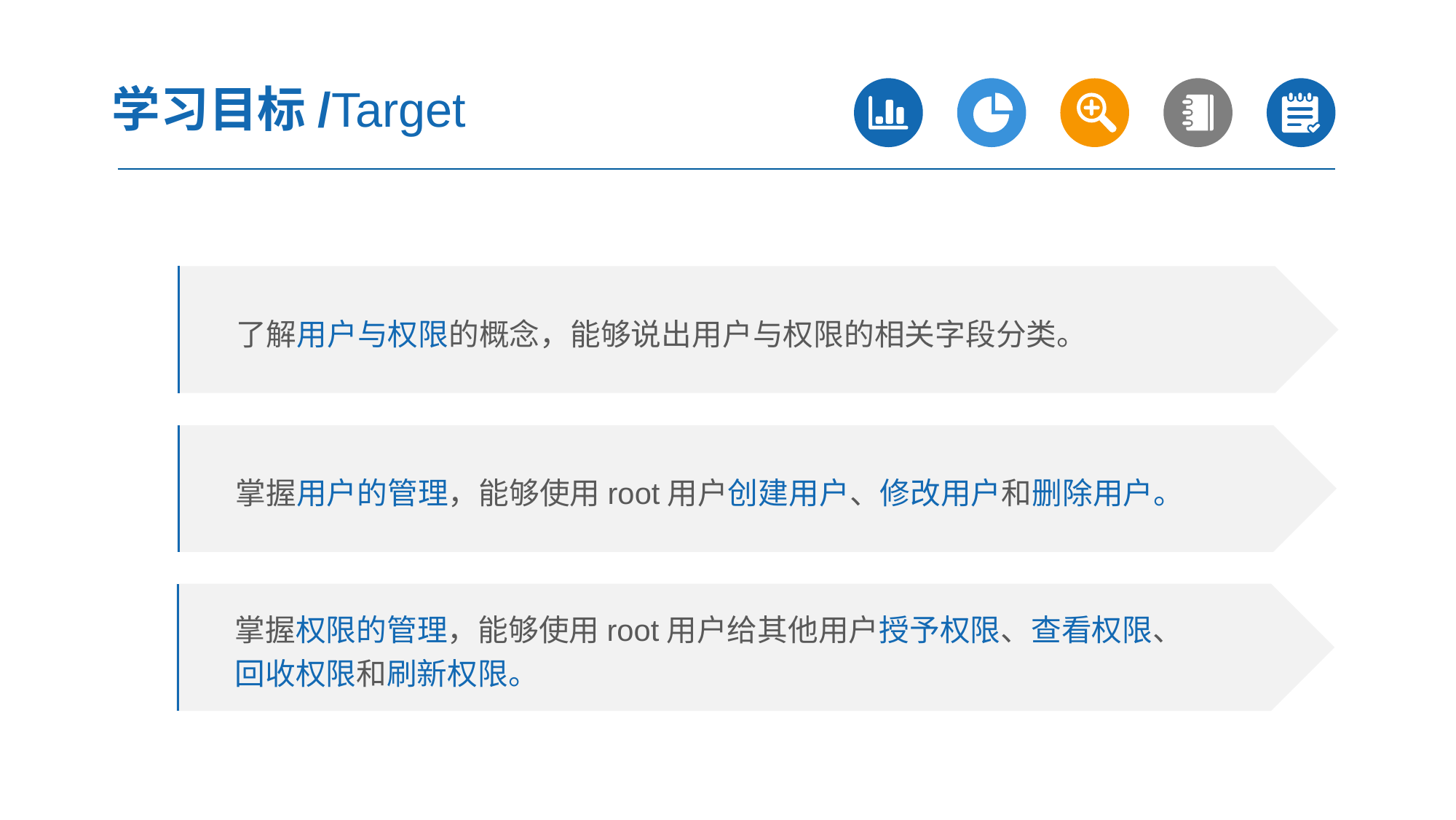

学习目标/Target
      了解用户与权限的概念，能够说出用户与权限的相关字段分类。

      掌握用户的管理，能够使用root用户创建用户、修改用户和删除用户。

      掌握权限的管理，能够使用root用户给其他用户授予权限、查看权限、
      回收权限和刷新权限。